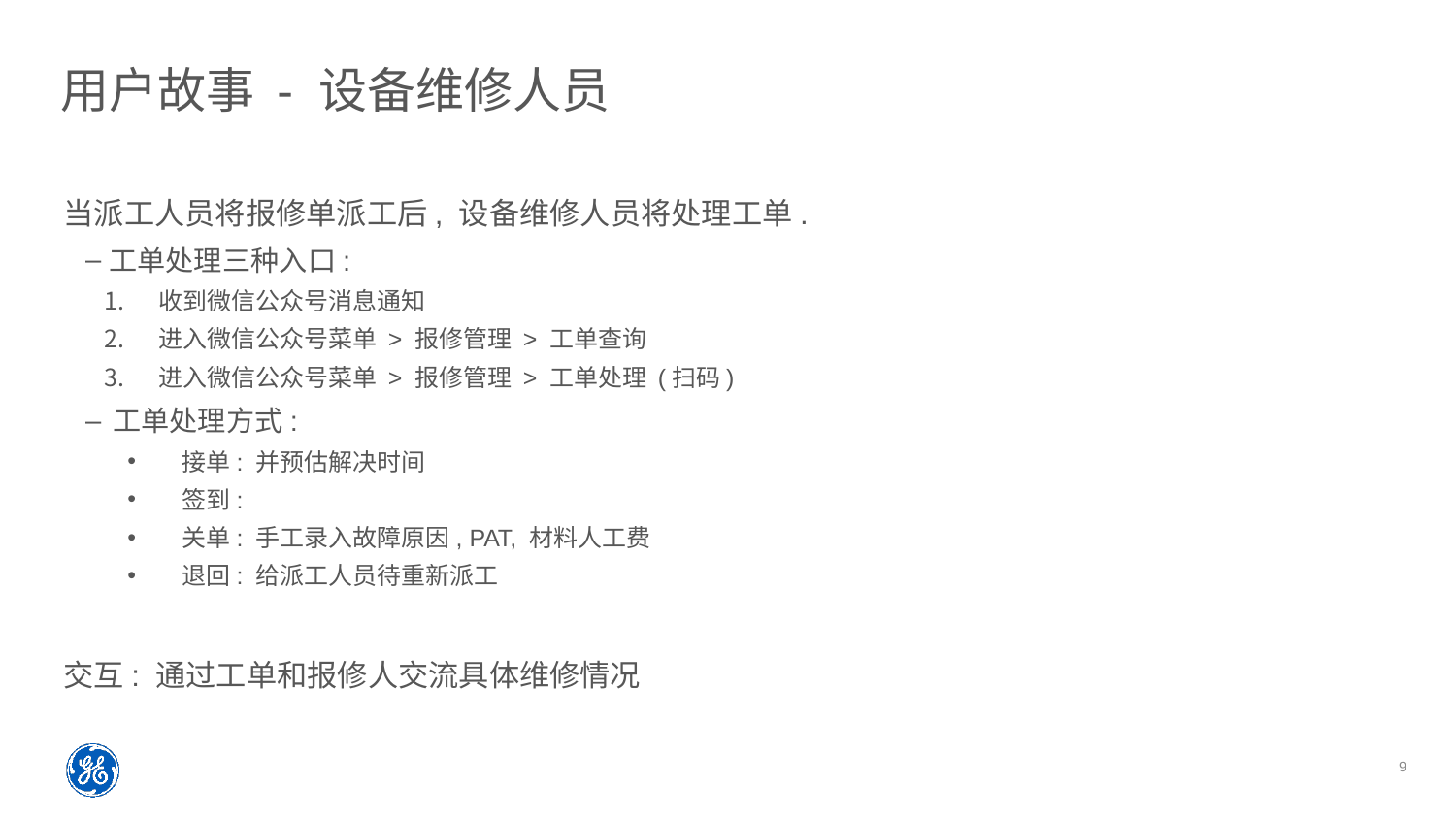

# 用户故事 - 设备维修人员
当派工人员将报修单派工后, 设备维修人员将处理工单.
工单处理三种入口:
收到微信公众号消息通知
进入微信公众号菜单 > 报修管理 > 工单查询
进入微信公众号菜单 > 报修管理 > 工单处理 (扫码)
工单处理方式:
接单: 并预估解决时间
签到:
关单: 手工录入故障原因, PAT, 材料人工费
退回: 给派工人员待重新派工

交互: 通过工单和报修人交流具体维修情况

9